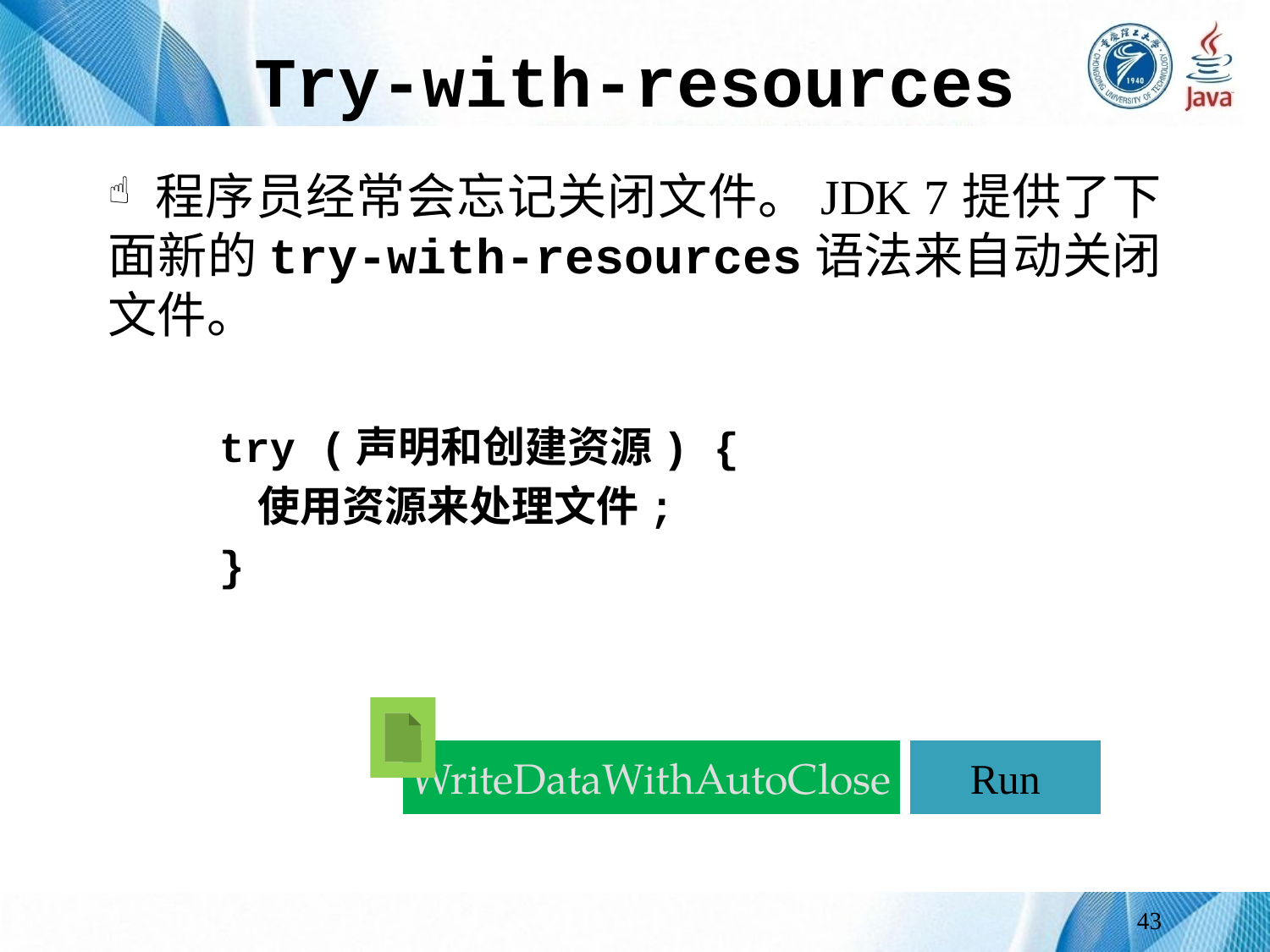

# Try-with-resources
 程序员经常会忘记关闭文件。JDK 7提供了下面新的try-with-resources语法来自动关闭文件。

try (声明和创建资源) {
   使用资源来处理文件;
}

WriteDataWithAutoClose
Run
43